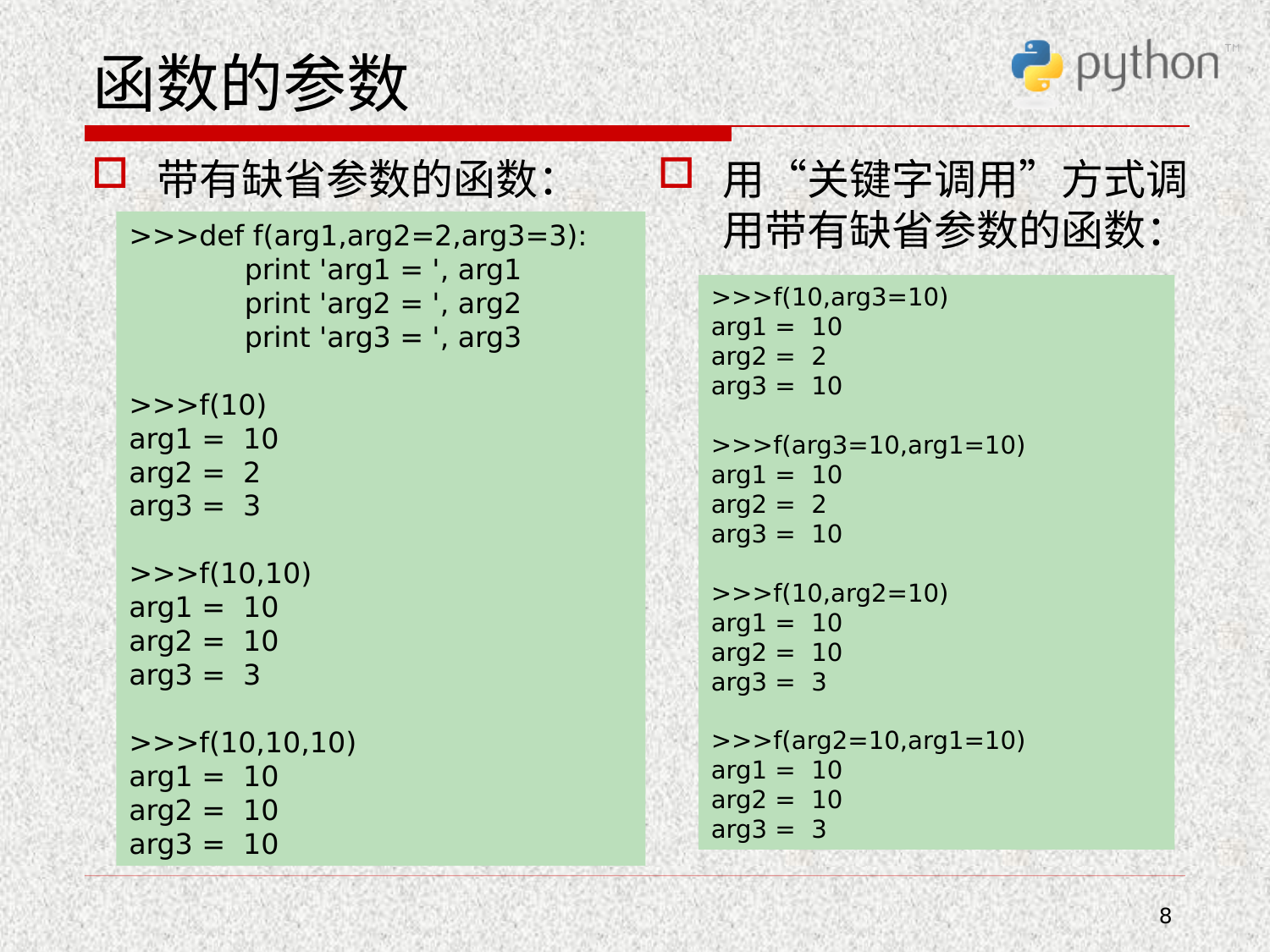

# 函数的参数
带有缺省参数的函数：
用“关键字调用”方式调用带有缺省参数的函数：
>>>def f(arg1,arg2=2,arg3=3):
             print 'arg1 = ', arg1
             print 'arg2 = ', arg2
             print 'arg3 = ', arg3

>>>f(10)
arg1 =  10
arg2 =  2
arg3 =  3

>>>f(10,10)
arg1 =  10
arg2 =  10
arg3 =  3

>>>f(10,10,10)
arg1 =  10
arg2 =  10
arg3 =  10
>>>f(10,arg3=10)
arg1 =  10
arg2 =  2
arg3 =  10

>>>f(arg3=10,arg1=10)
arg1 =  10
arg2 =  2
arg3 =  10

>>>f(10,arg2=10)
arg1 =  10
arg2 =  10
arg3 =  3

>>>f(arg2=10,arg1=10)
arg1 =  10
arg2 =  10
arg3 =  3
8